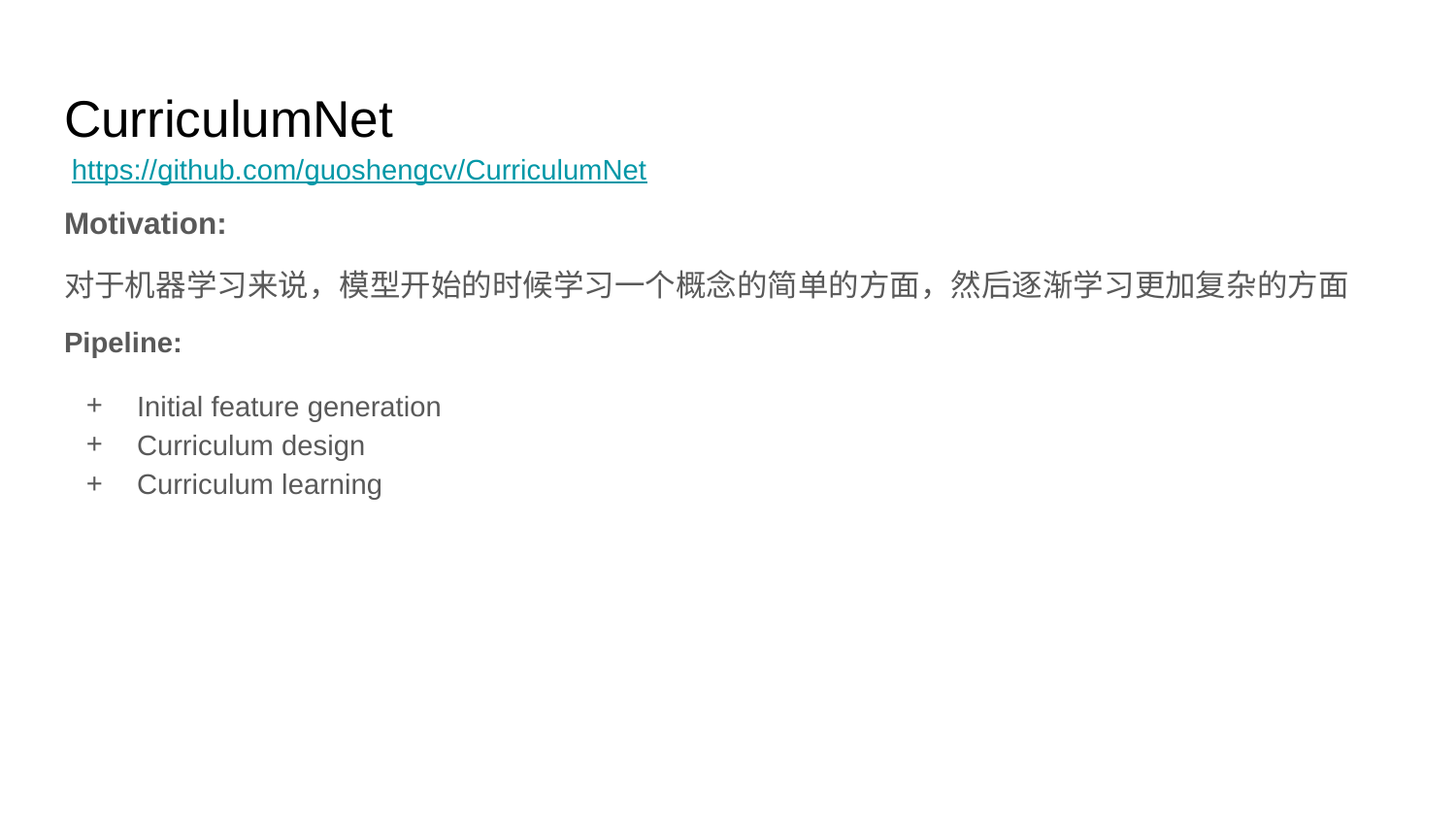

# CurriculumNet
https://github.com/guoshengcv/CurriculumNet
Motivation:
对于机器学习来说，模型开始的时候学习一个概念的简单的方面，然后逐渐学习更加复杂的方面

Pipeline:
Initial feature generation
Curriculum design
Curriculum learning